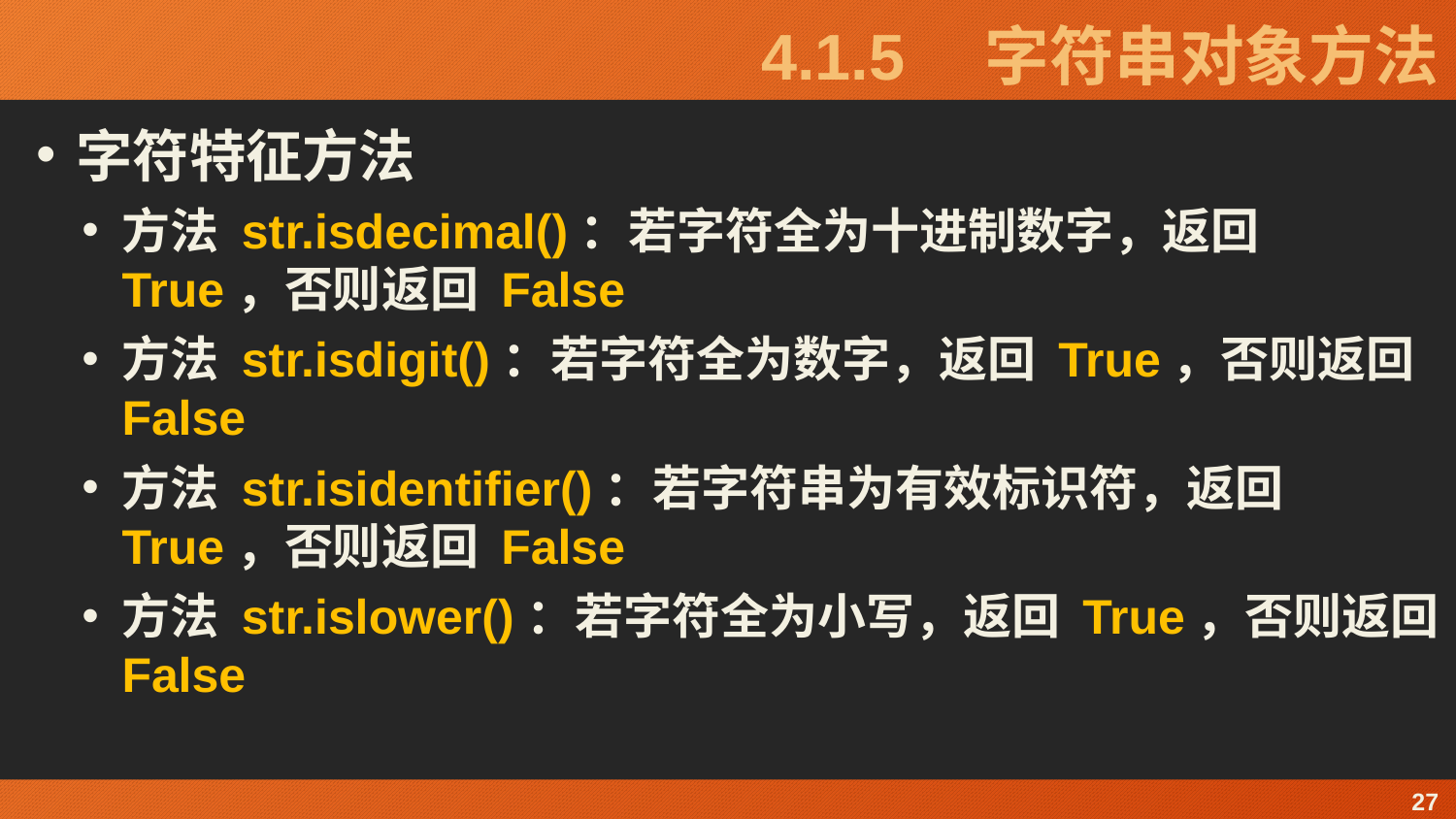

# 4.1.5　字符串对象方法
字符特征方法
方法 str.isdecimal()：若字符全为十进制数字，返回 True，否则返回 False
方法 str.isdigit()：若字符全为数字，返回 True，否则返回 False
方法 str.isidentifier()：若字符串为有效标识符，返回 True，否则返回 False
方法 str.islower()：若字符全为小写，返回 True，否则返回 False
27